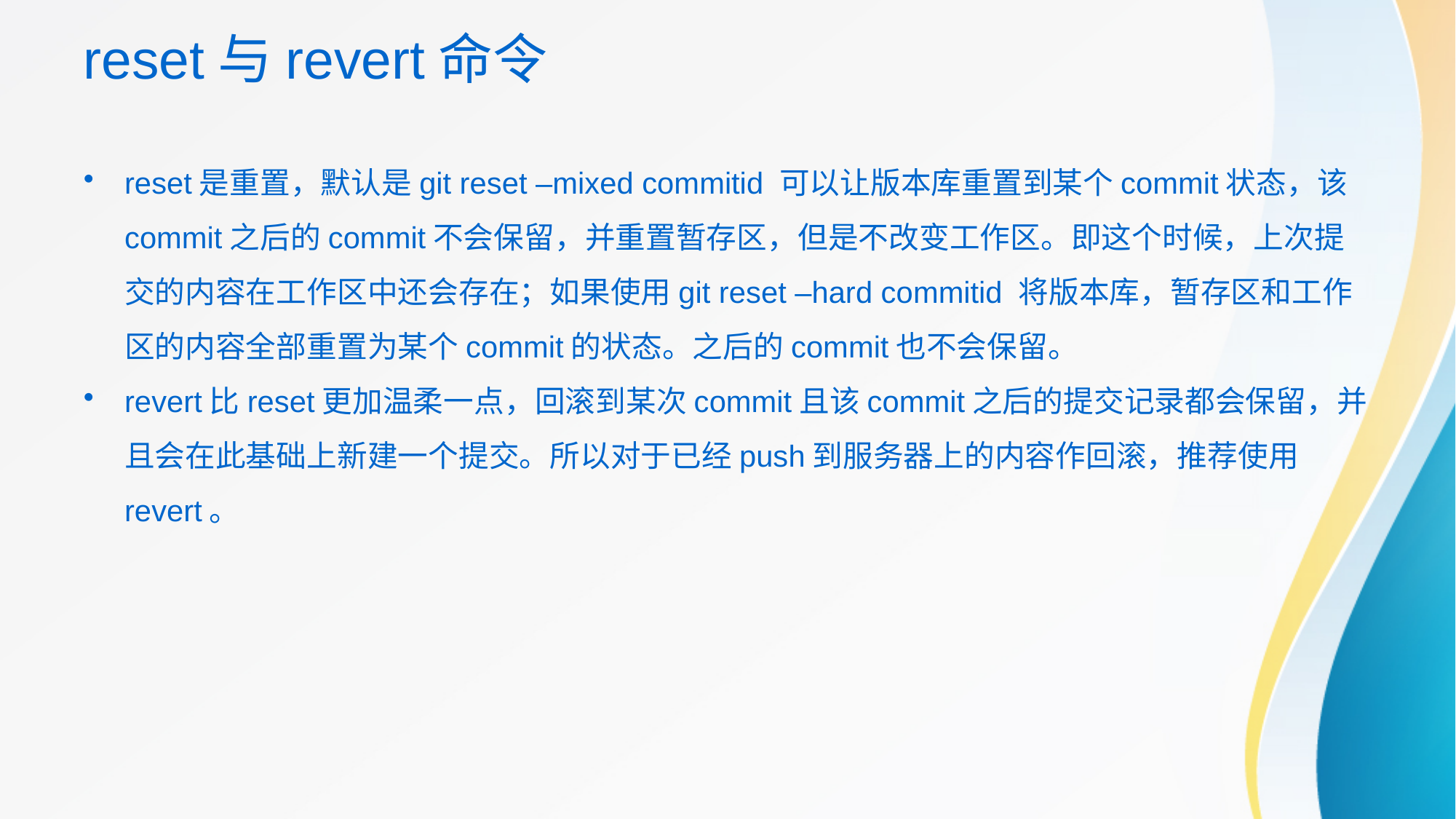

# reset与revert命令
reset是重置，默认是git reset –mixed commitid 可以让版本库重置到某个commit状态，该commit之后的commit不会保留，并重置暂存区，但是不改变工作区。即这个时候，上次提交的内容在工作区中还会存在；如果使用git reset –hard commitid 将版本库，暂存区和工作区的内容全部重置为某个commit的状态。之后的commit也不会保留。
revert比reset更加温柔一点，回滚到某次commit且该commit之后的提交记录都会保留，并且会在此基础上新建一个提交。所以对于已经push到服务器上的内容作回滚，推荐使用revert。